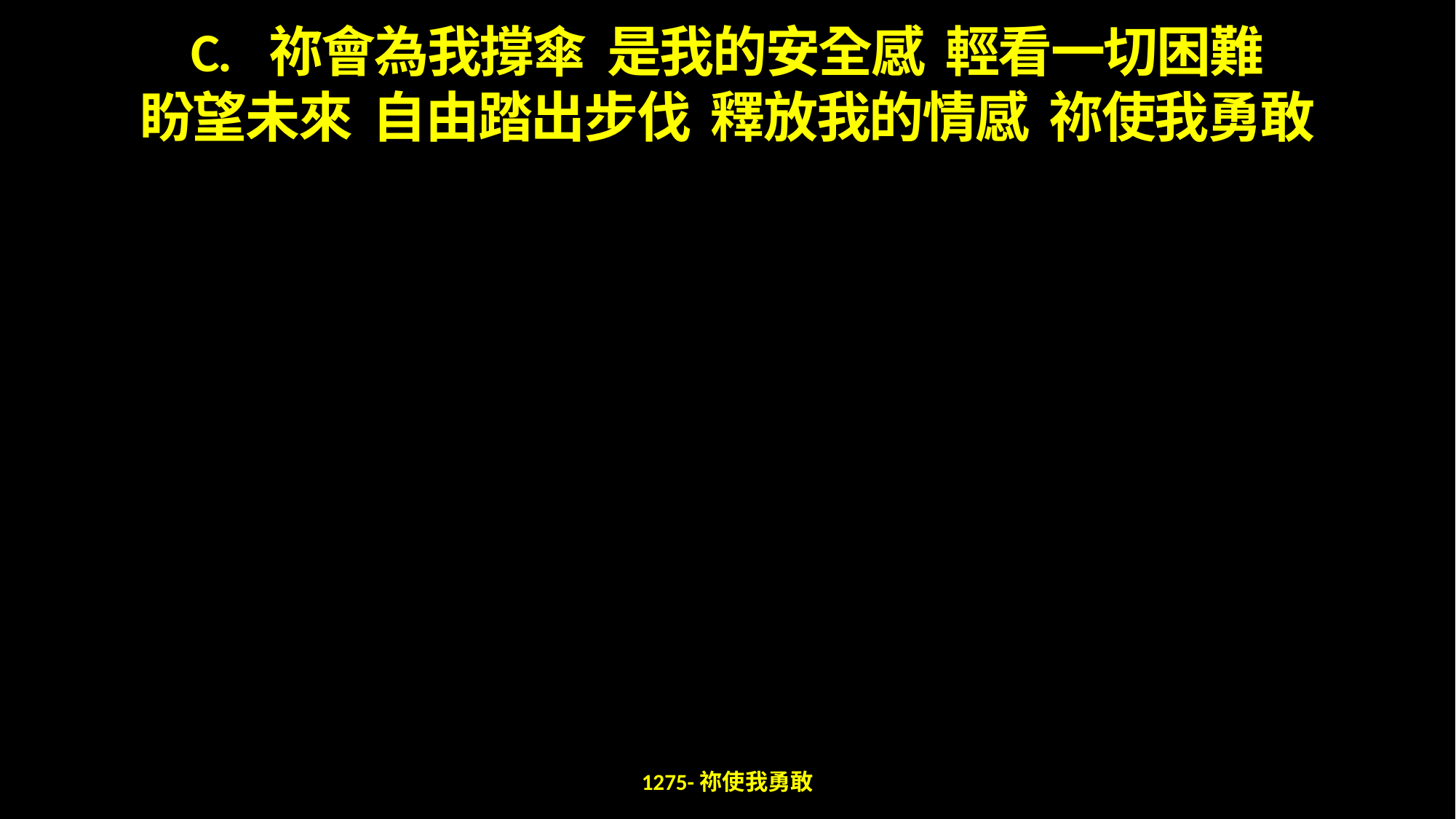

C.  祢會為我撐傘  是我的安全感  輕看一切困難
盼望未來  自由踏出步伐  釋放我的情感  祢使我勇敢
1275-祢使我勇敢